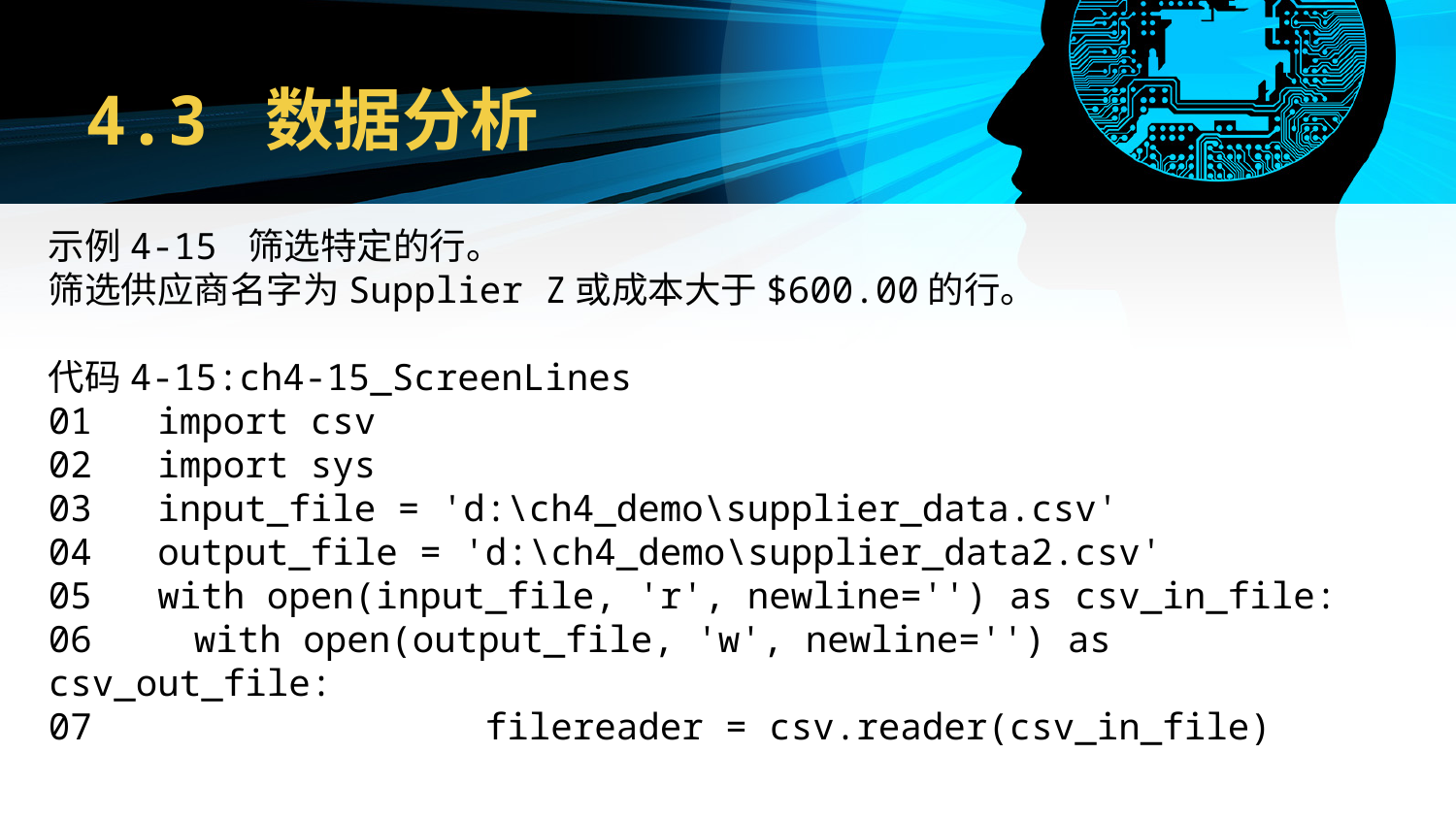

# 4.3 数据分析
示例4-15 筛选特定的行。
筛选供应商名字为Supplier Z或成本大于$600.00的行。

代码4-15:ch4-15_ScreenLines
01   import csv
02   import sys
03   input_file = 'd:\ch4_demo\supplier_data.csv'
04   output_file = 'd:\ch4_demo\supplier_data2.csv'
05   with open(input_file, 'r', newline='') as csv_in_file:
06    	with open(output_file, 'w', newline='') as csv_out_file:
07   			filereader = csv.reader(csv_in_file)